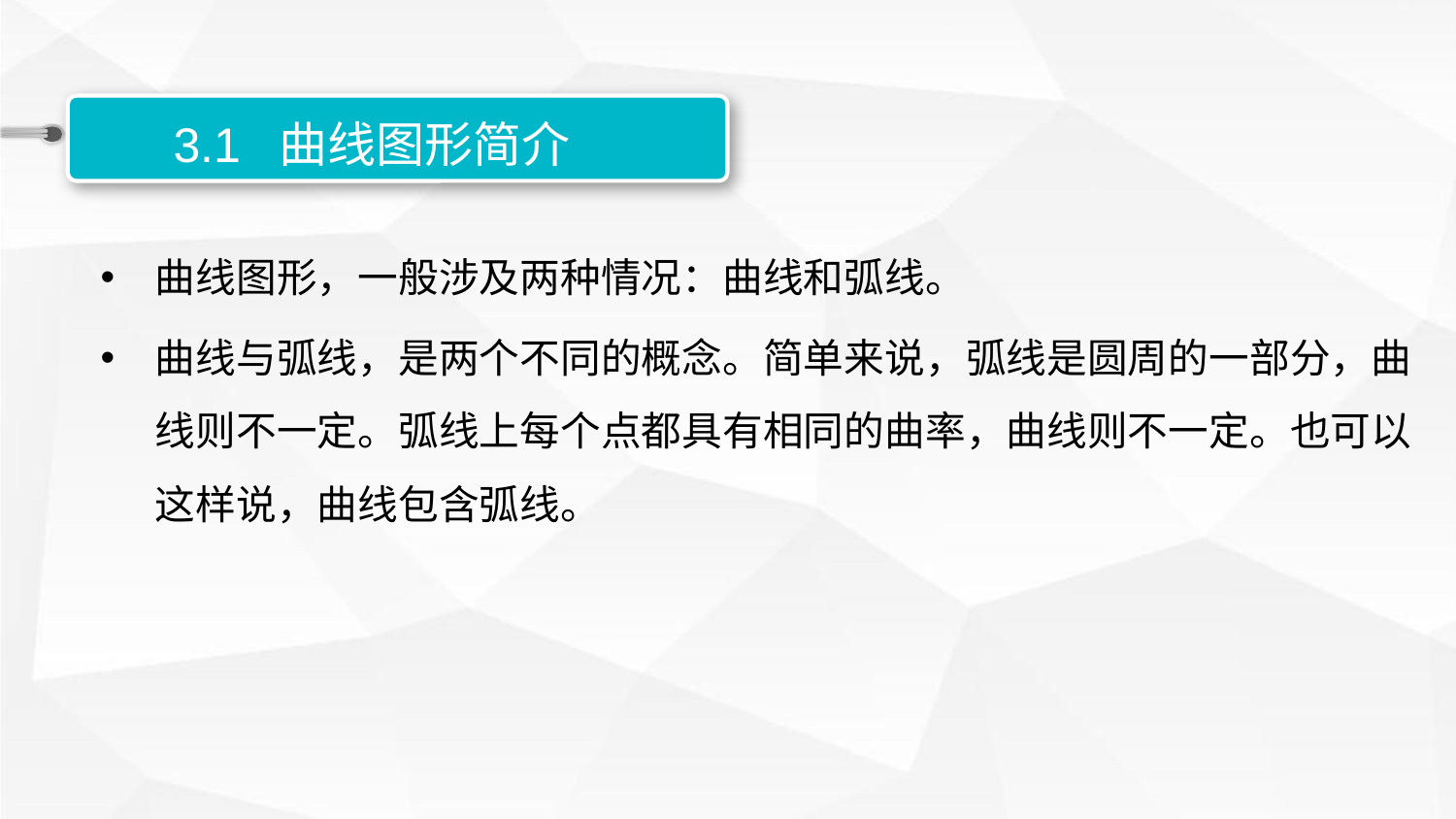

3.1  曲线图形简介

曲线图形，一般涉及两种情况：曲线和弧线。
曲线与弧线，是两个不同的概念。简单来说，弧线是圆周的一部分，曲线则不一定。弧线上每个点都具有相同的曲率，曲线则不一定。也可以这样说，曲线包含弧线。